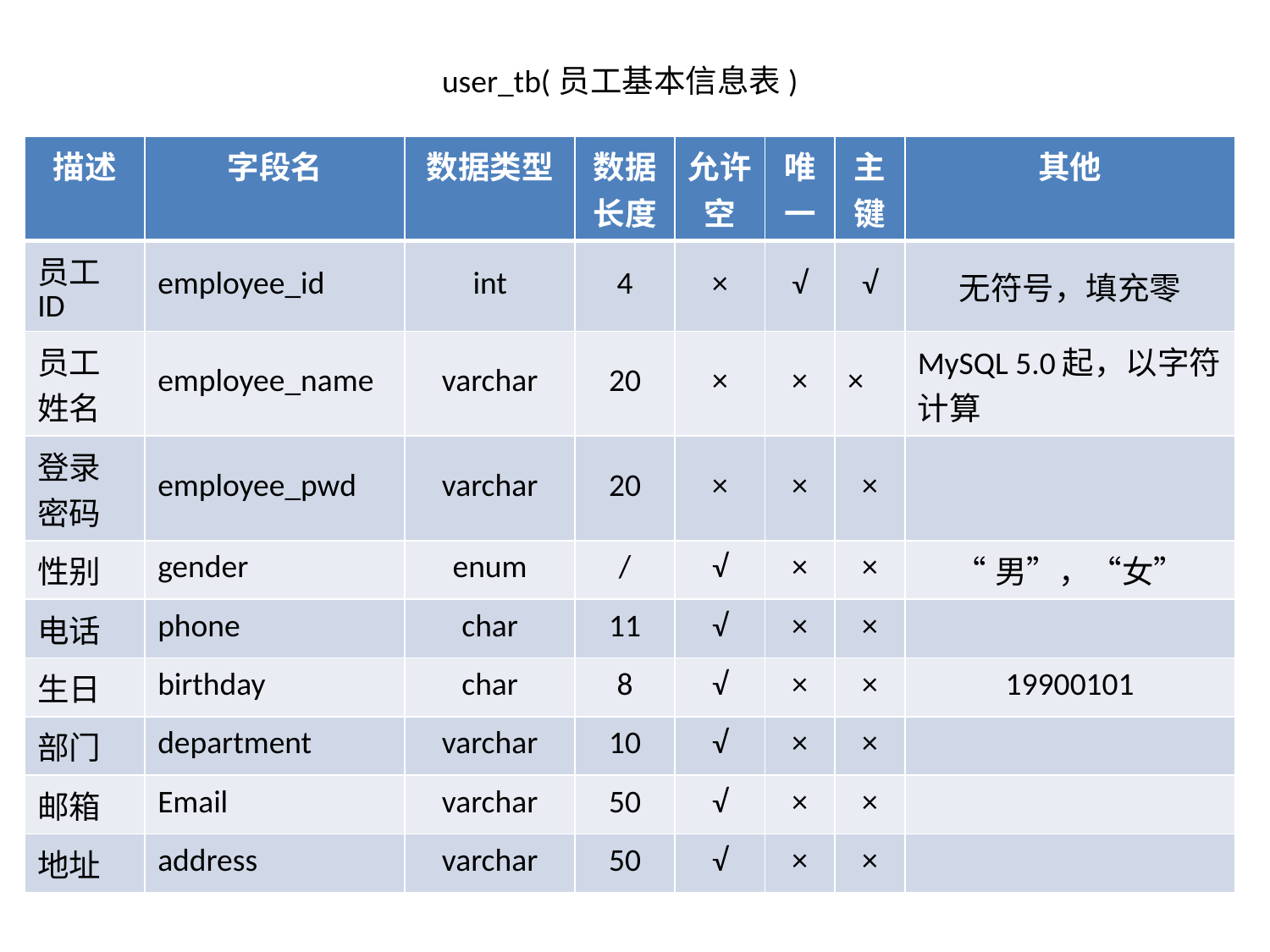

user_tb(员工基本信息表)
| 描述 | 字段名 | 数据类型 | 数据长度 | 允许空 | 唯一 | 主键 | 其他 |
| --- | --- | --- | --- | --- | --- | --- | --- |
| 员工ID | employee\_id | int | 4 | × | √ | √ | 无符号，填充零 |
| 员工姓名 | employee\_name | varchar | 20 | × | × | × | MySQL 5.0起，以字符计算 |
| 登录密码 | employee\_pwd | varchar | 20 | × | × | × |  |
| 性别 | gender | enum | / | √ | × | × | “男”，“女” |
| 电话 | phone | char | 11 | √ | × | × |  |
| 生日 | birthday | char | 8 | √ | × | × | 19900101 |
| 部门 | department | varchar | 10 | √ | × | × |  |
| 邮箱 | Email | varchar | 50 | √ | × | × |  |
| 地址 | address | varchar | 50 | √ | × | × |  |